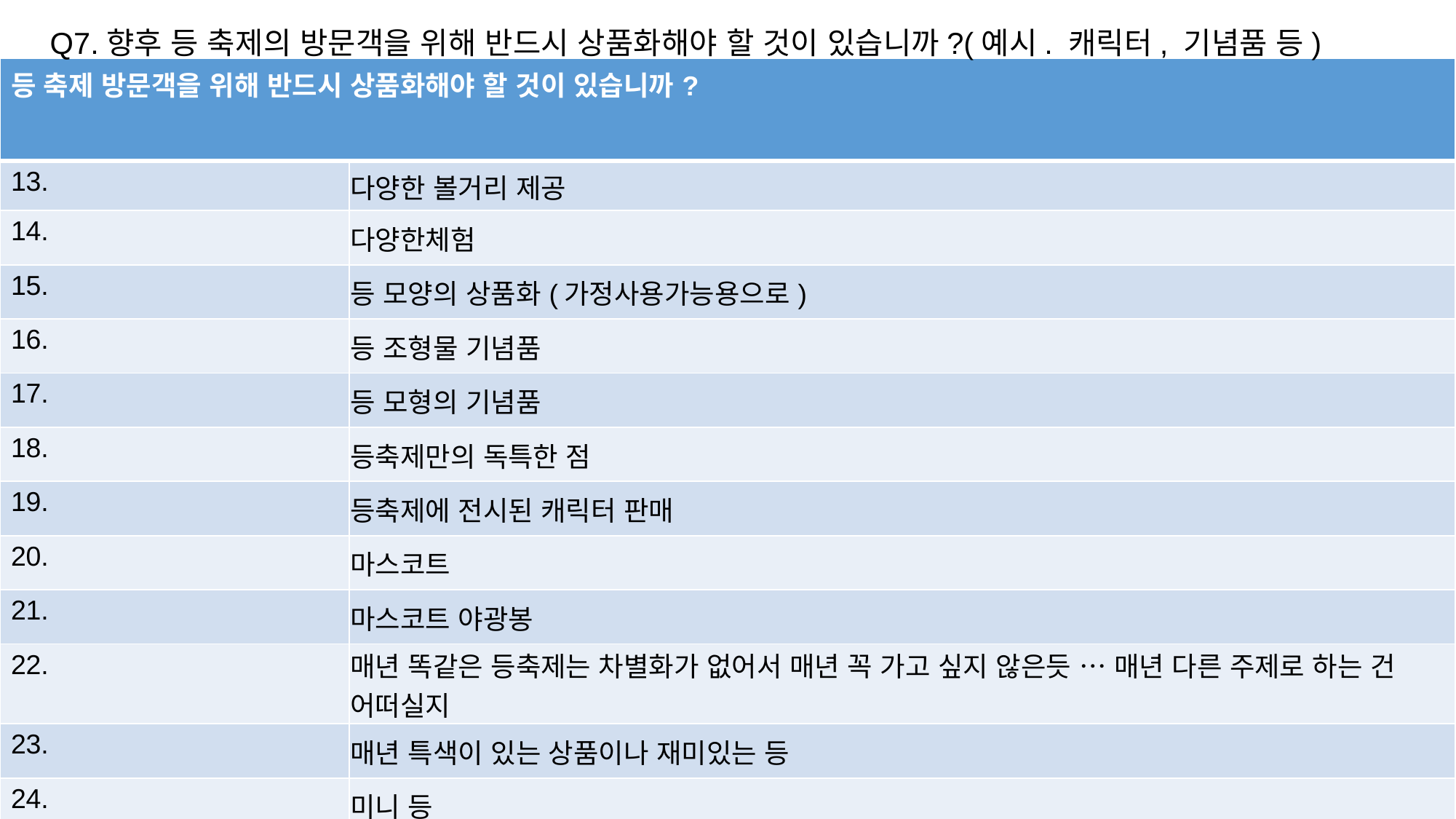

Q7.향후 등 축제의 방문객을 위해 반드시 상품화해야 할 것이 있습니까?(예시. 캐릭터, 기념품 등)
| 등 축제 방문객을 위해 반드시 상품화해야 할 것이 있습니까? |  |
| --- | --- |
| 13. | 다양한 볼거리 제공 |
| 14. | 다양한체험 |
| 15. | 등 모양의 상품화(가정사용가능용으로) |
| 16. | 등 조형물 기념품 |
| 17. | 등 모형의 기념품 |
| 18. | 등축제만의 독특한 점 |
| 19. | 등축제에 전시된 캐릭터 판매 |
| 20. | 마스코트 |
| 21. | 마스코트 야광봉 |
| 22. | 매년 똑같은 등축제는 차별화가 없어서 매년 꼭 가고 싶지 않은듯 … 매년 다른 주제로 하는 건 어떠실지 |
| 23. | 매년 특색이 있는 상품이나 재미있는 등 |
| 24. | 미니 등 |